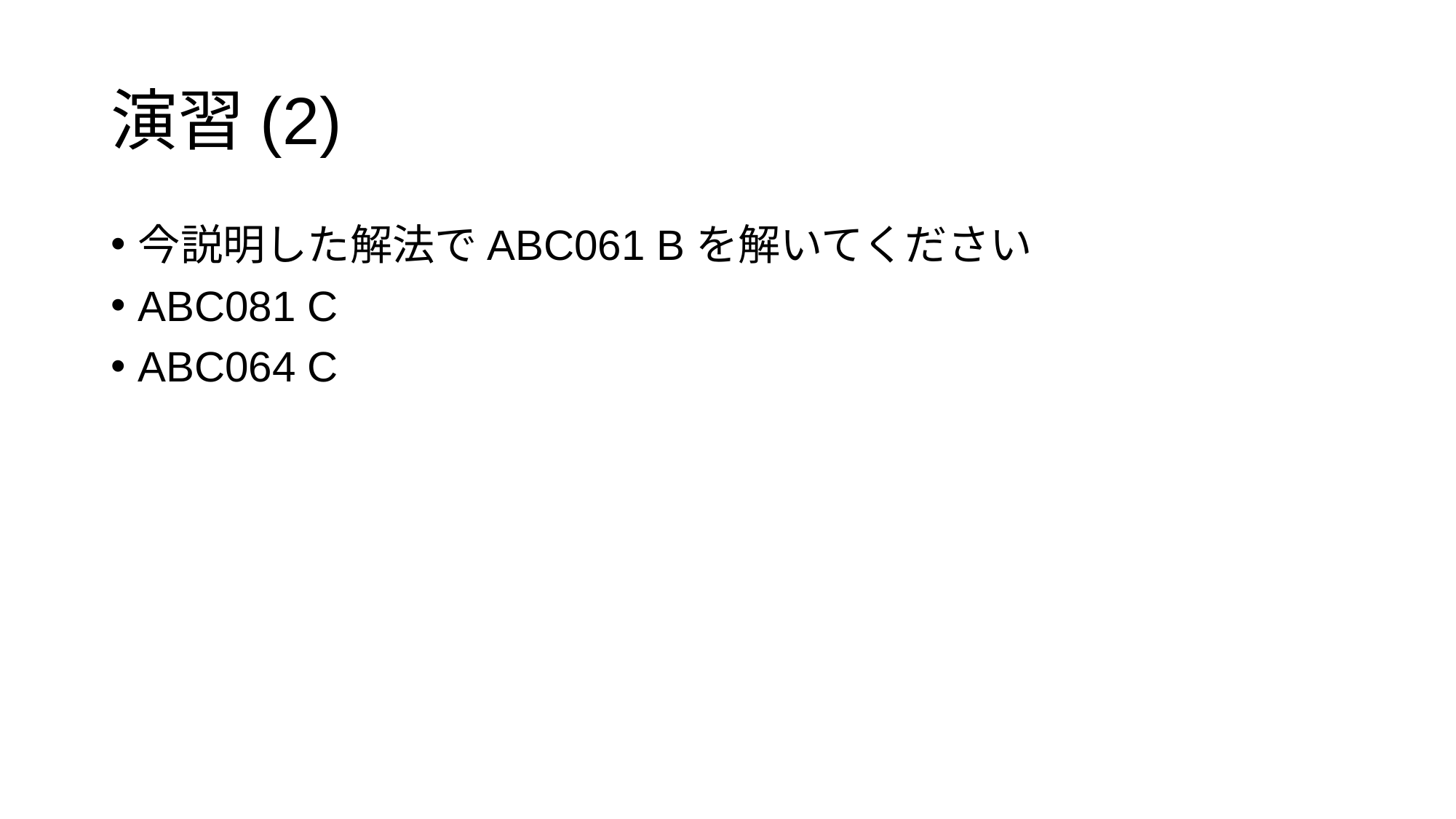

# 演習(2)
今説明した解法でABC061 Bを解いてください
ABC081 C
ABC064 C